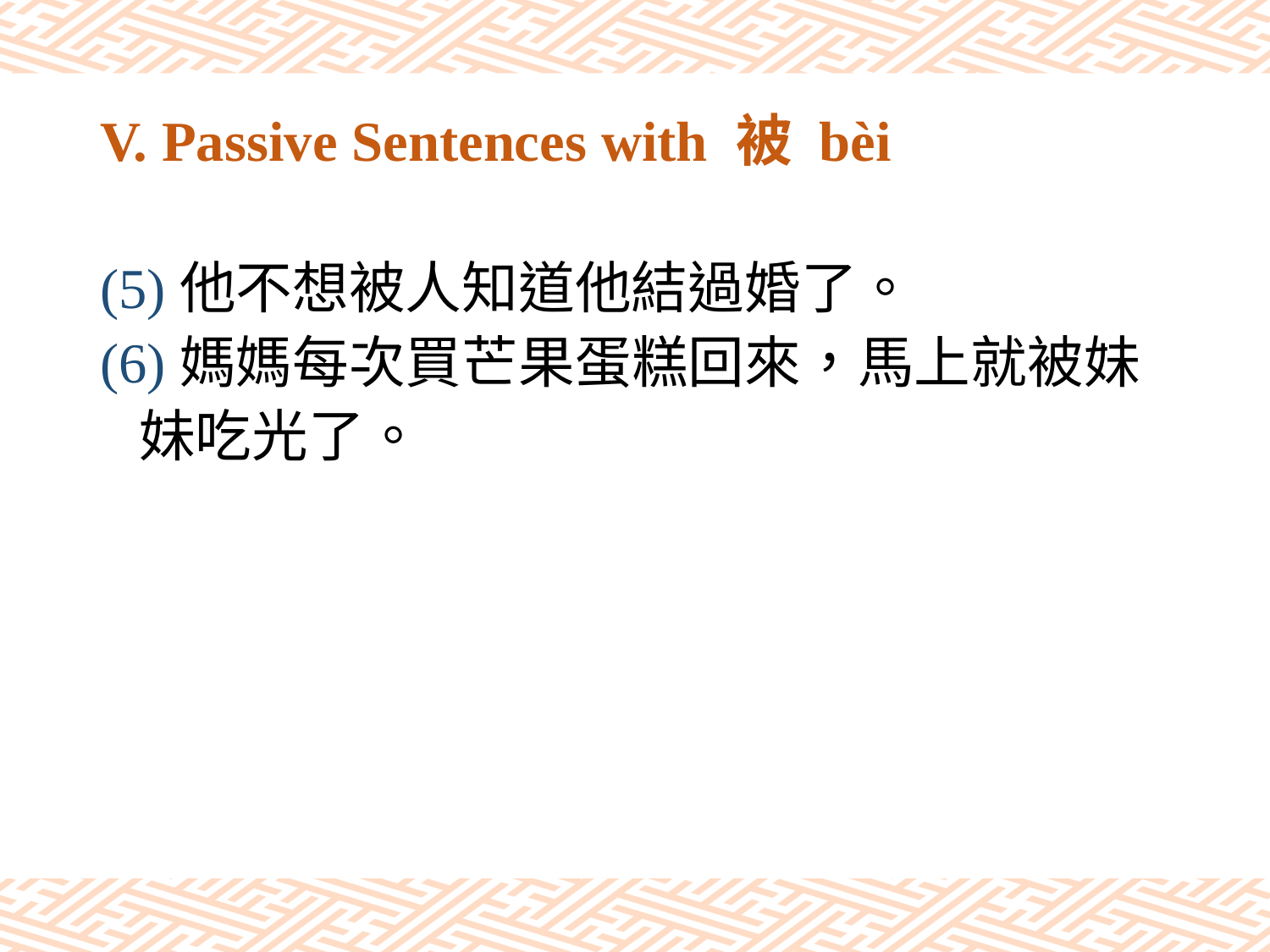

# V. Passive Sentences with 被 bèi
(5)他不想被人知道他結過婚了。
(6)媽媽每次買芒果蛋糕回來，馬上就被妹
  妹吃光了。